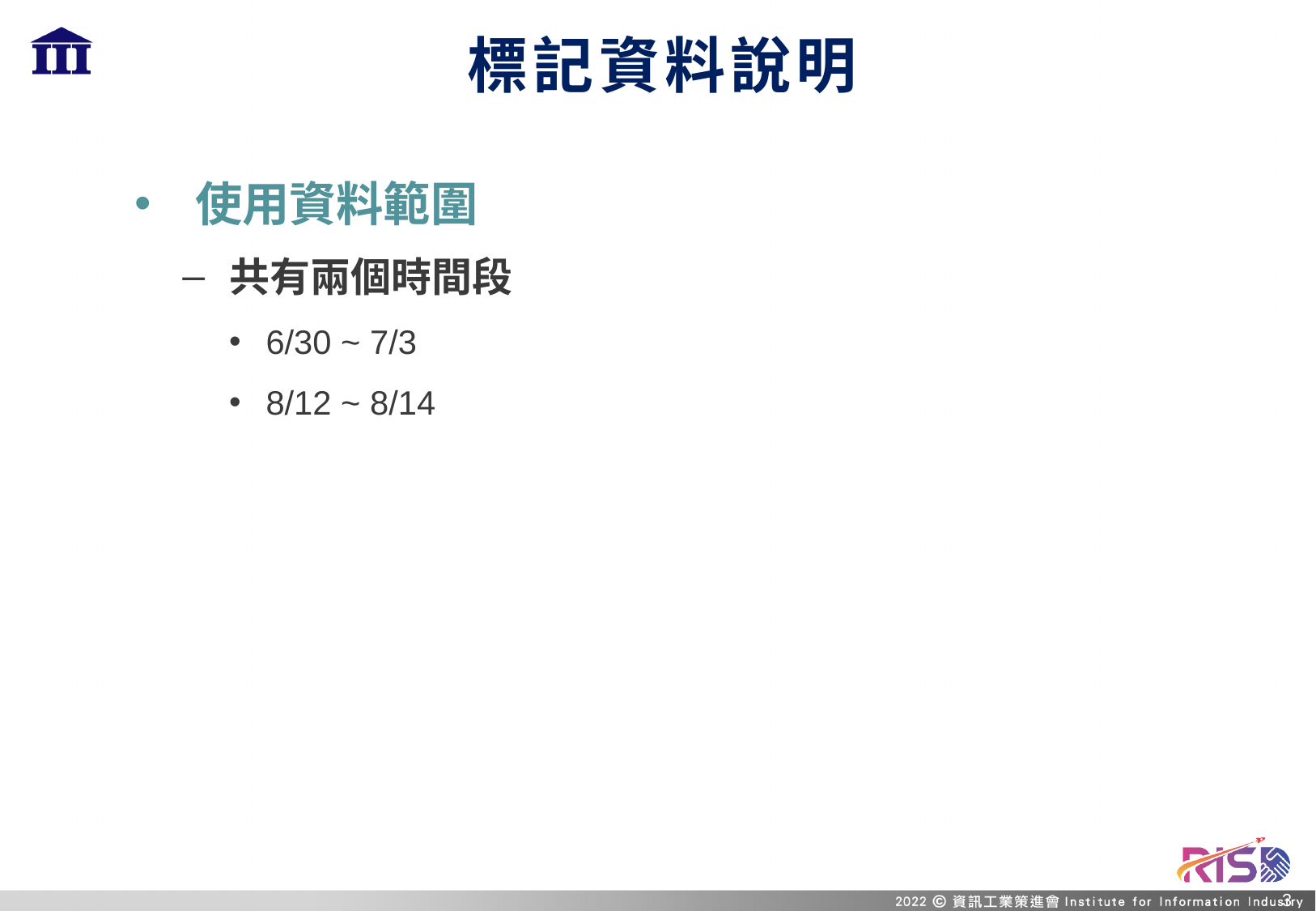

# 標記資料說明
使用資料範圍
共有兩個時間段
6/30 ~ 7/3
8/12 ~ 8/14
3